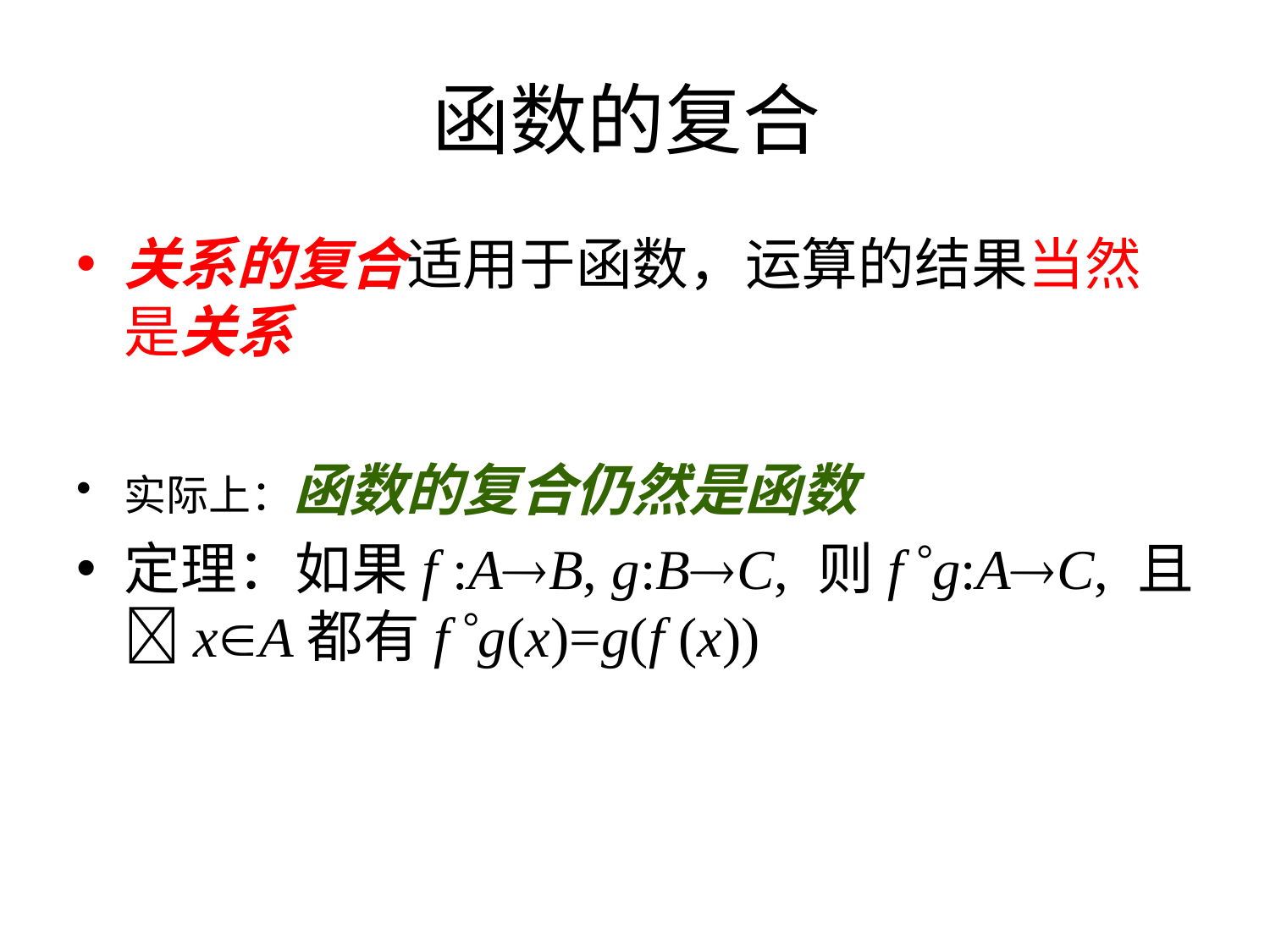

# 函数的复合
关系的复合适用于函数，运算的结果当然是关系

实际上：函数的复合仍然是函数
定理：如果f :A→B, g:B→C, 则f °g:A→C, 且∀x∈A都有f °g(x)=g(f (x))